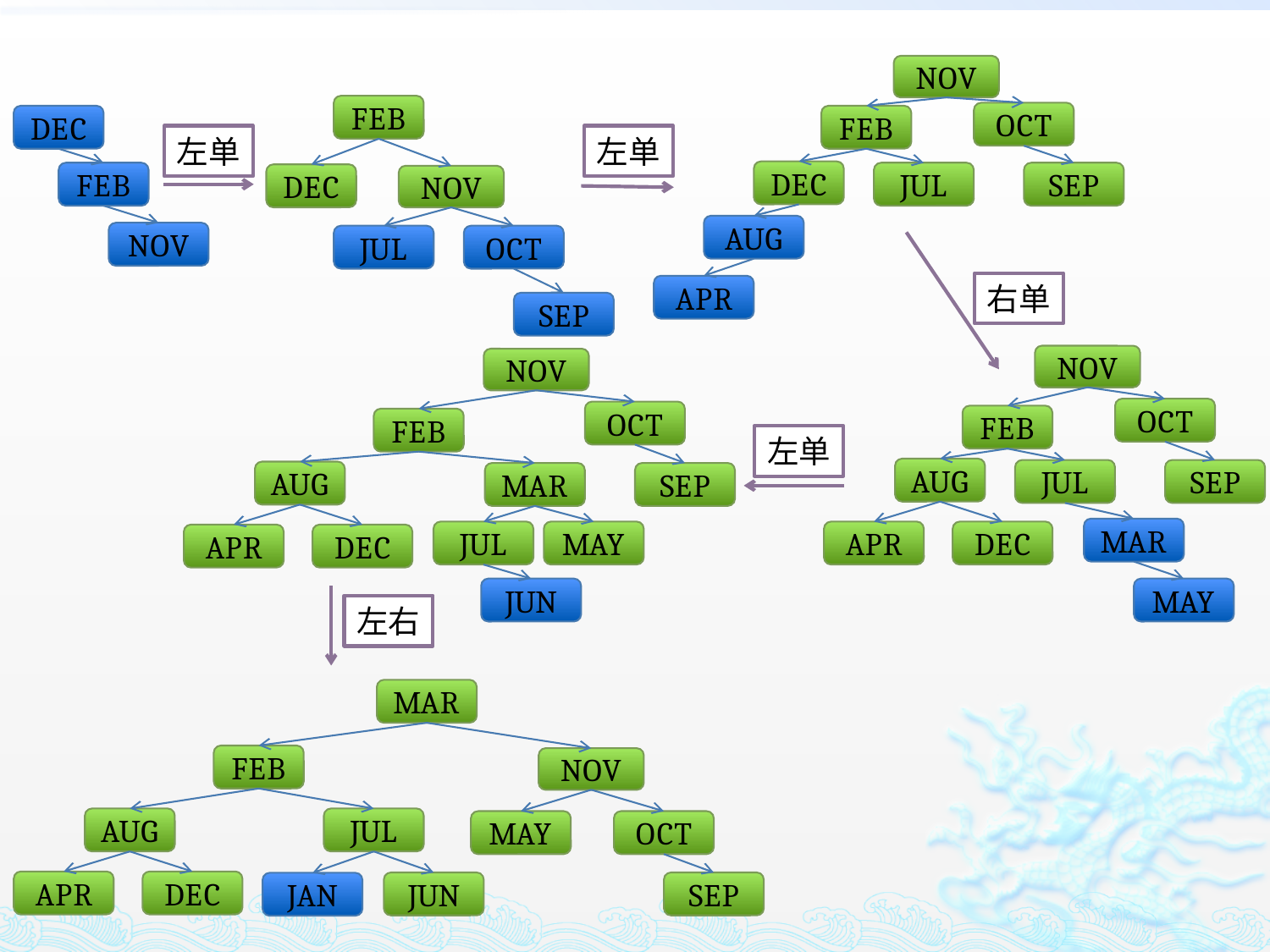

NOV
FEB
OCT
DEC
FEB
左单
左单
DEC
FEB
JUL
SEP
DEC
NOV
AUG
NOV
JUL
OCT
右单
APR
SEP
NOV
NOV
OCT
OCT
FEB
FEB
左单
AUG
JUL
SEP
AUG
MAR
SEP
MAR
JUL
MAY
APR
DEC
APR
DEC
JUN
MAY
左右
MAR
FEB
NOV
AUG
JUL
MAY
OCT
APR
DEC
JUN
SEP
JAN